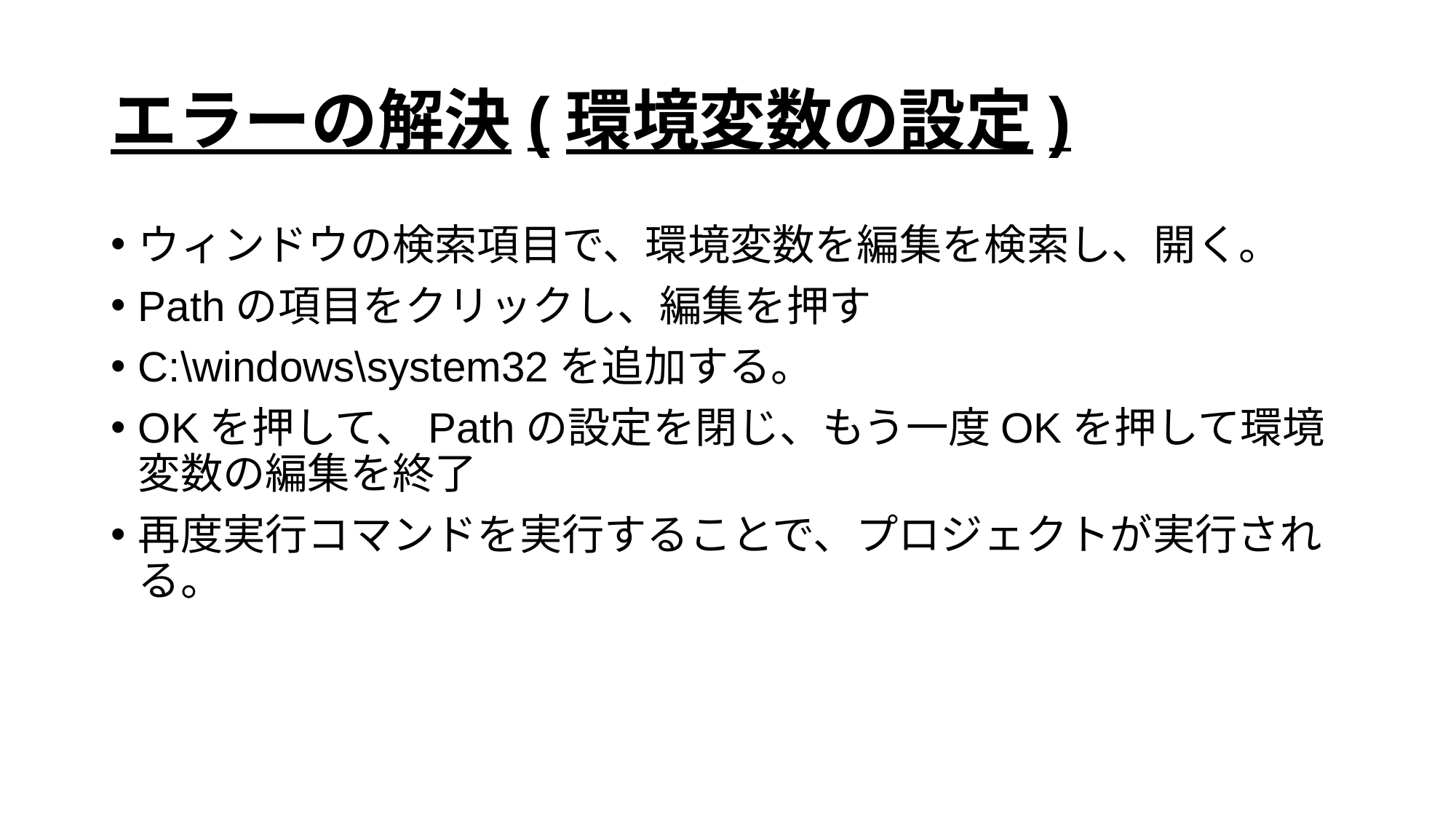

# エラーの解決(環境変数の設定)
ウィンドウの検索項目で、環境変数を編集を検索し、開く。
Pathの項目をクリックし、編集を押す
C:\windows\system32を追加する。
OKを押して、Pathの設定を閉じ、もう一度OKを押して環境変数の編集を終了
再度実行コマンドを実行することで、プロジェクトが実行される。